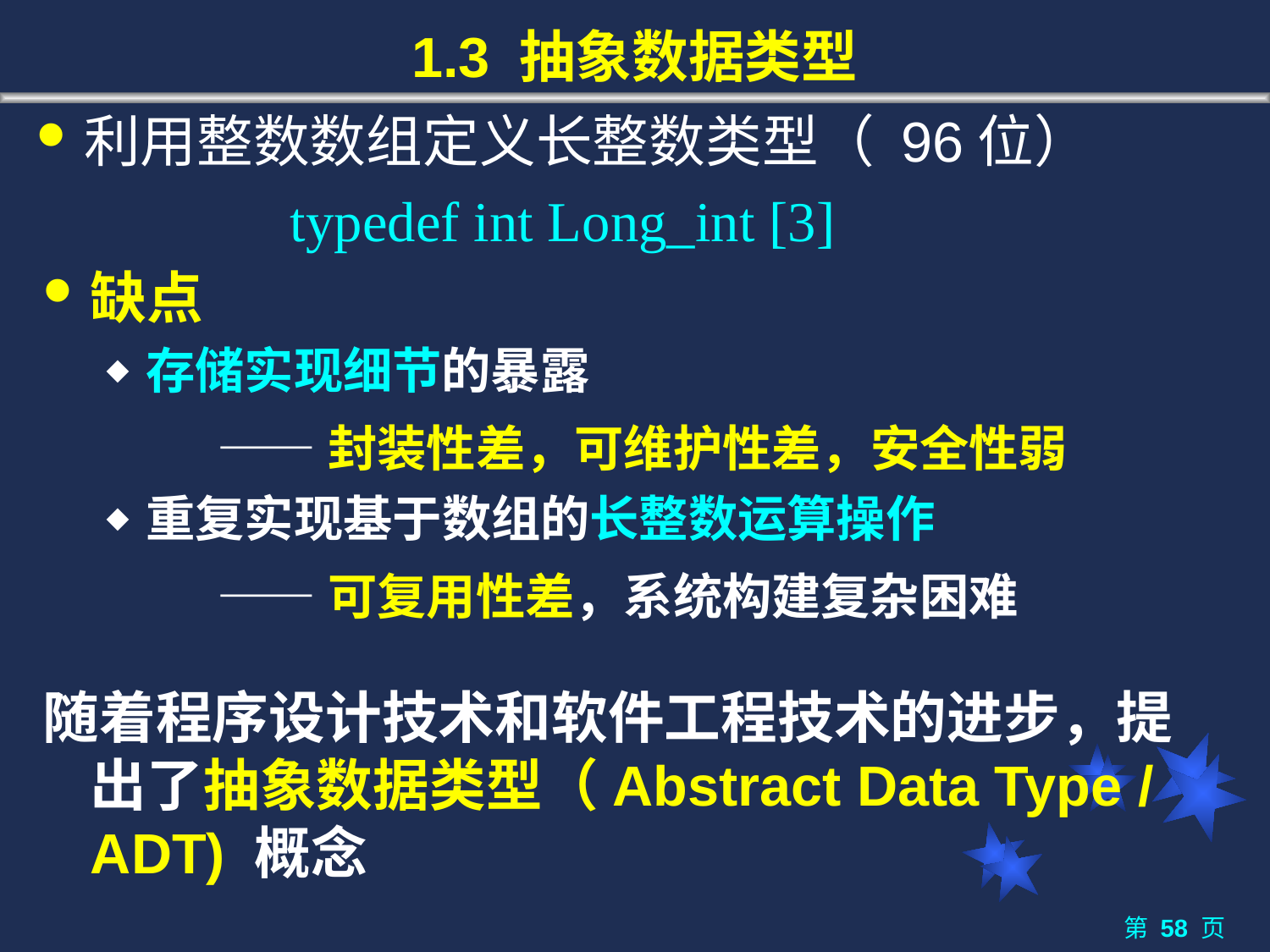

# 1.3 抽象数据类型
利用整数数组定义长整数类型（ 96位）
		typedef int Long_int [3]
缺点
存储实现细节的暴露
		——封装性差，可维护性差，安全性弱
重复实现基于数组的长整数运算操作
		——可复用性差，系统构建复杂困难

随着程序设计技术和软件工程技术的进步，提出了抽象数据类型（Abstract Data Type / ADT) 概念
第 58 页